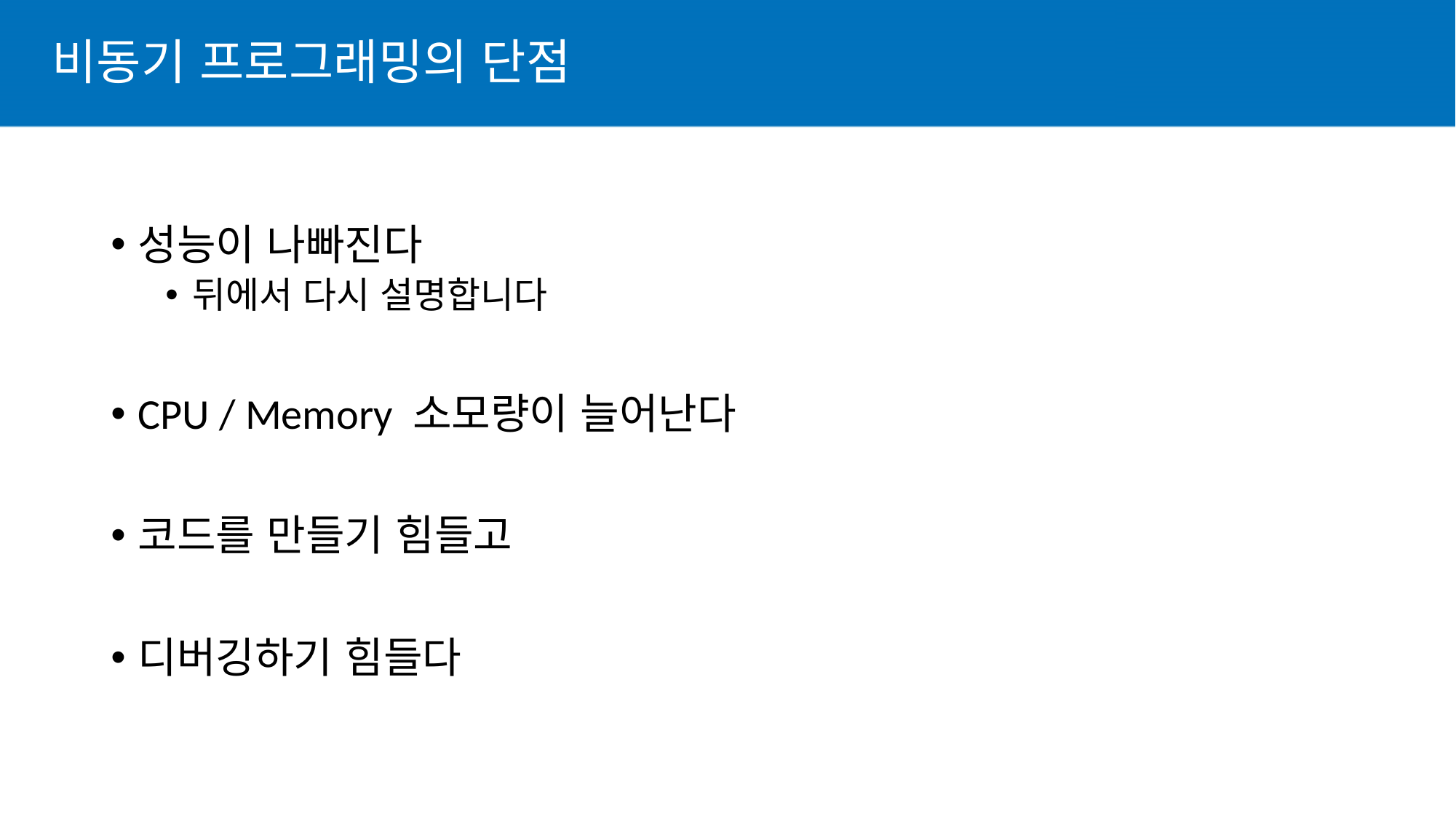

# 비동기 프로그래밍의 단점
성능이 나빠진다
뒤에서 다시 설명합니다

CPU / Memory 소모량이 늘어난다

코드를 만들기 힘들고

디버깅하기 힘들다